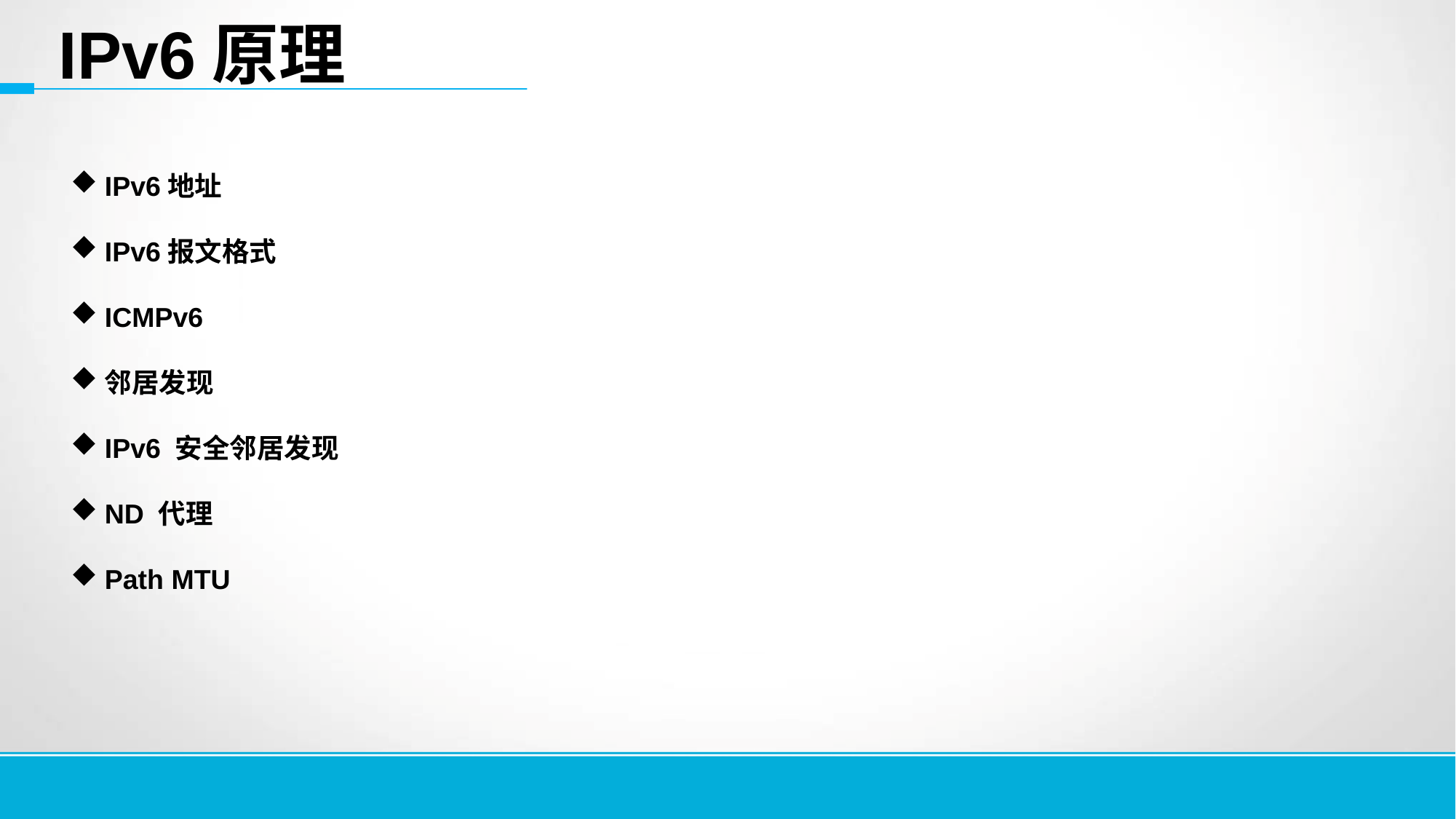

IPv6原理
IPv6地址
IPv6报文格式
ICMPv6
邻居发现
IPv6 安全邻居发现
ND 代理
Path MTU